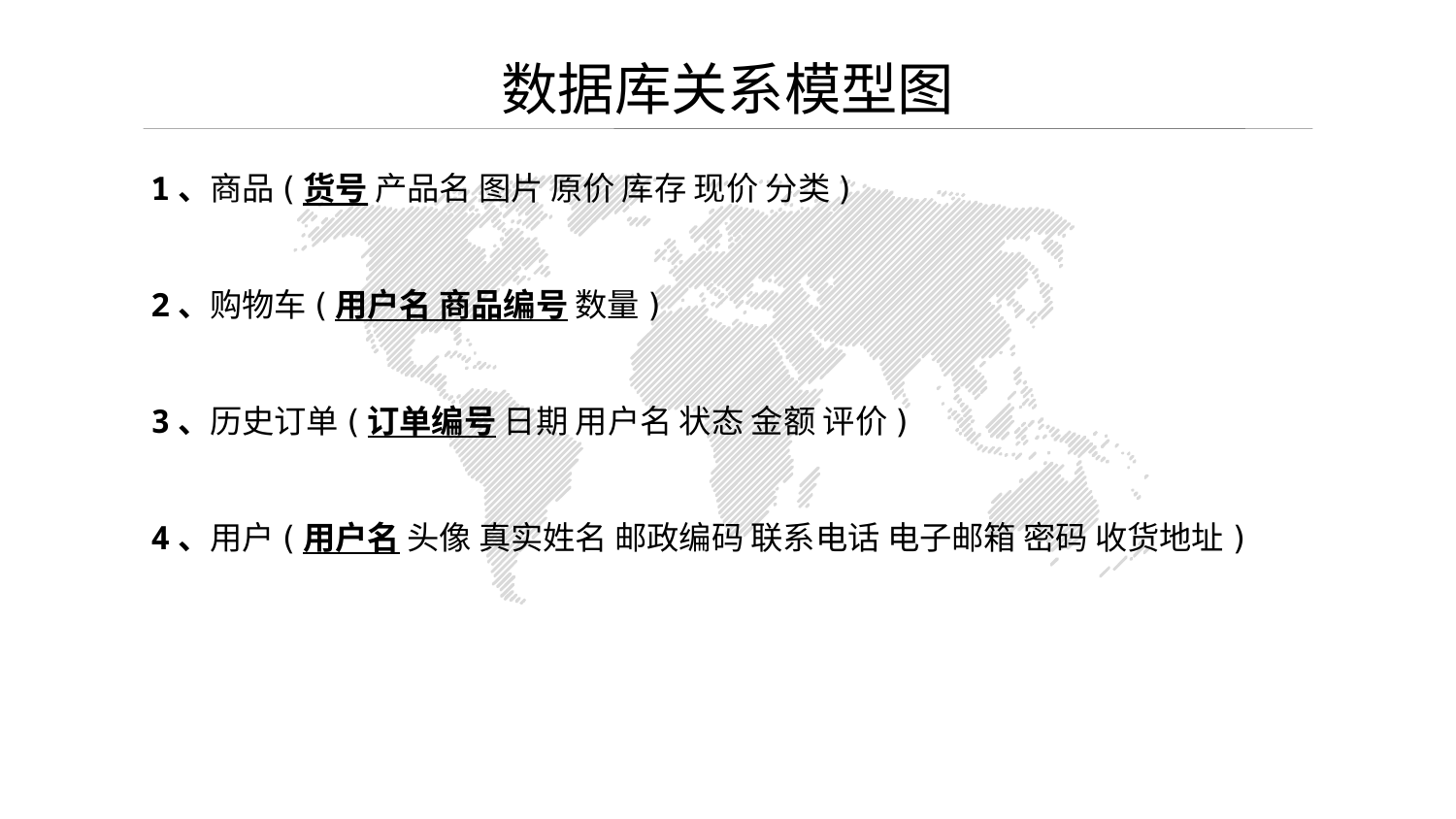

数据库关系模型图

1、商品(货号 产品名 图片 原价 库存 现价 分类)

2、购物车(用户名 商品编号 数量)

3、历史订单(订单编号 日期 用户名 状态 金额 评价)

4、用户(用户名 头像 真实姓名 邮政编码 联系电话 电子邮箱 密码 收货地址)